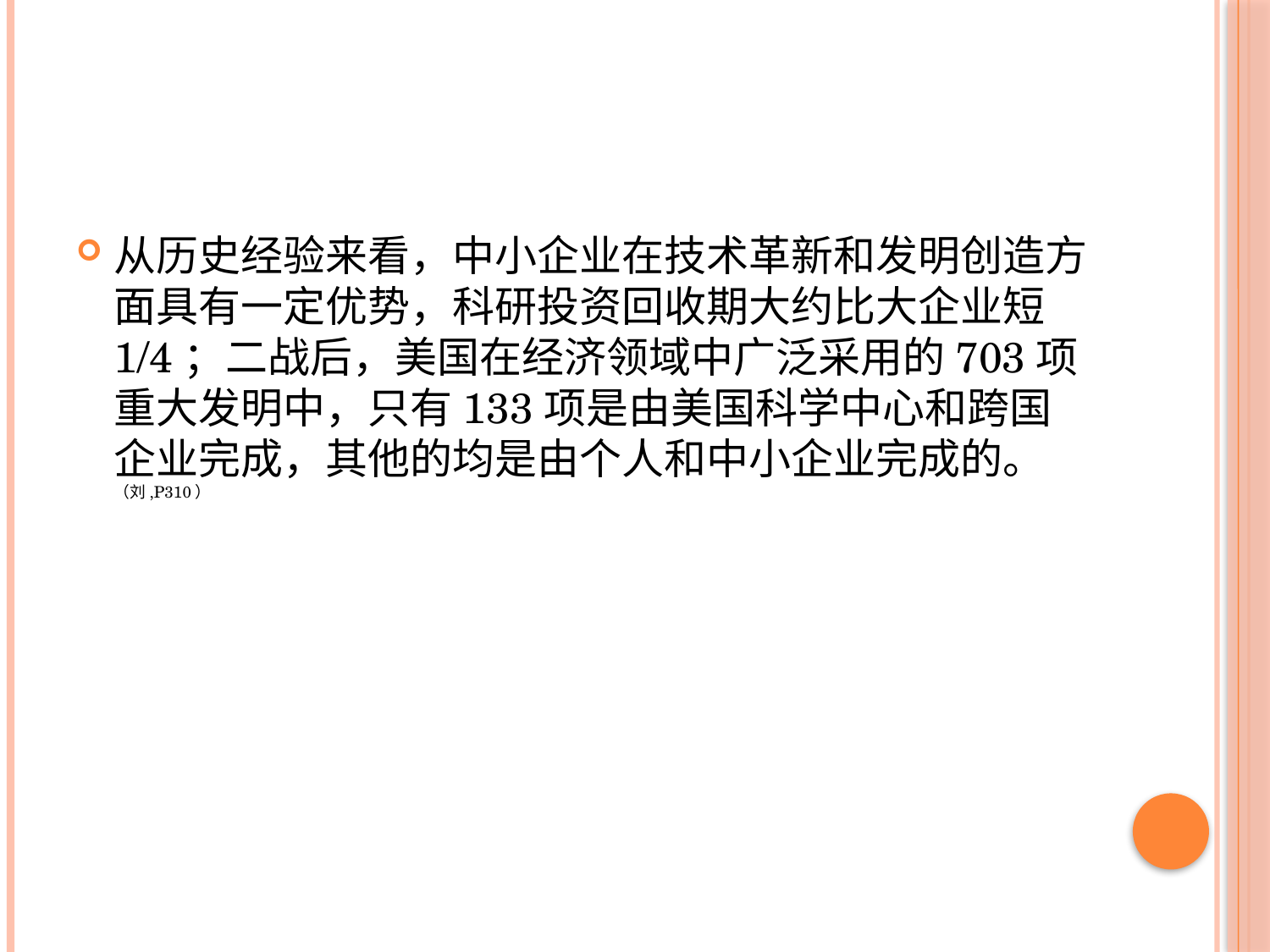

#
从历史经验来看，中小企业在技术革新和发明创造方面具有一定优势，科研投资回收期大约比大企业短1/4；二战后，美国在经济领域中广泛采用的703项重大发明中，只有133项是由美国科学中心和跨国企业完成，其他的均是由个人和中小企业完成的。（刘,P310）